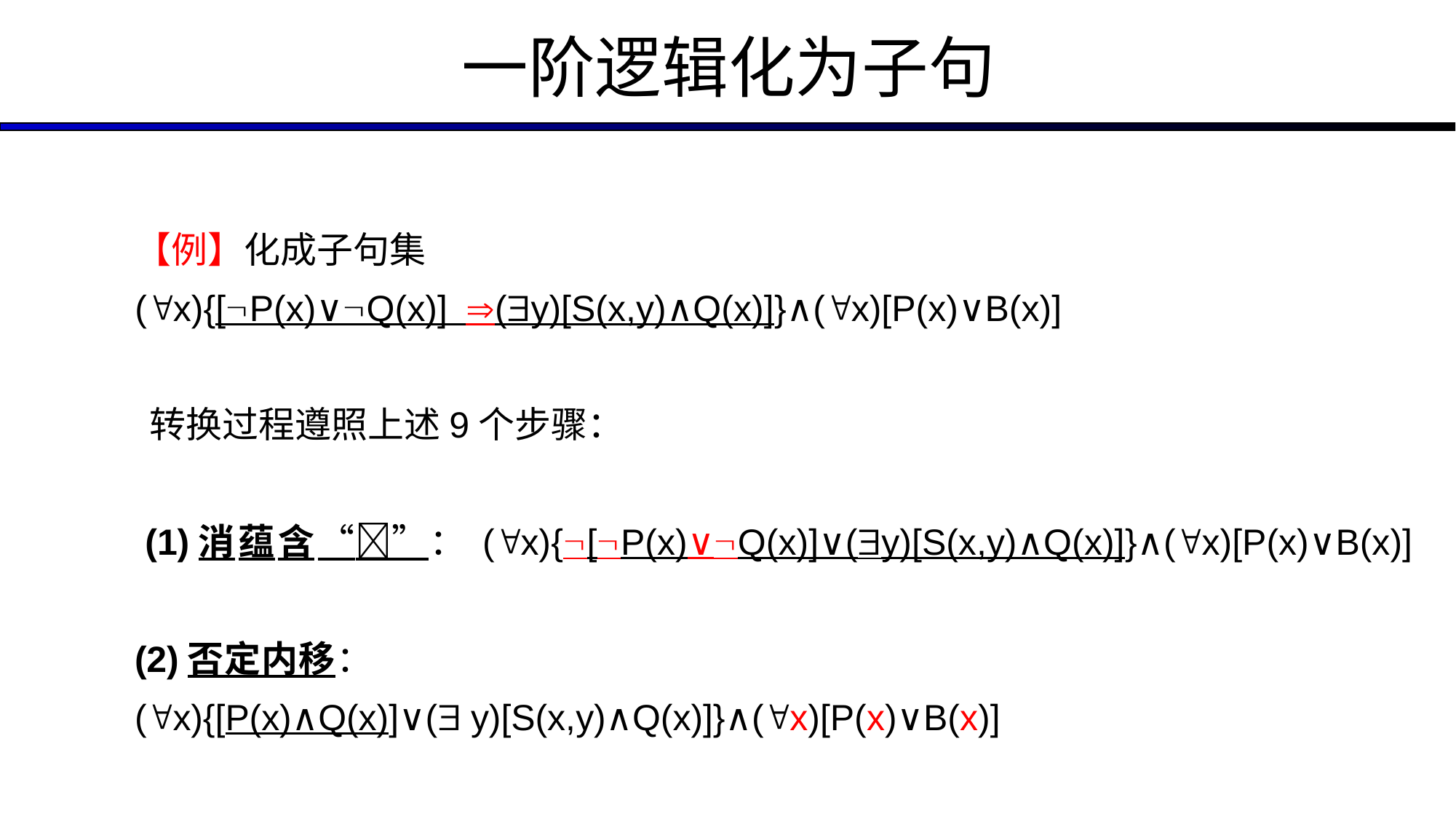

# 一阶逻辑化为子句
【例】化成子句集
(∀x){[¬P(x)∨¬Q(x)] ⇒(∃y)[S(x,y)∧Q(x)]}∧(∀x)[P(x)∨B(x)]

  转换过程遵照上述9个步骤：

 (1)消蕴含“⇒”： (∀x){¬[¬P(x)∨¬Q(x)]∨(∃y)[S(x,y)∧Q(x)]}∧(∀x)[P(x)∨B(x)]

 (2)否定内移：
 (∀x){[P(x)∧Q(x)]∨(∃ y)[S(x,y)∧Q(x)]}∧(∀x)[P(x)∨B(x)]